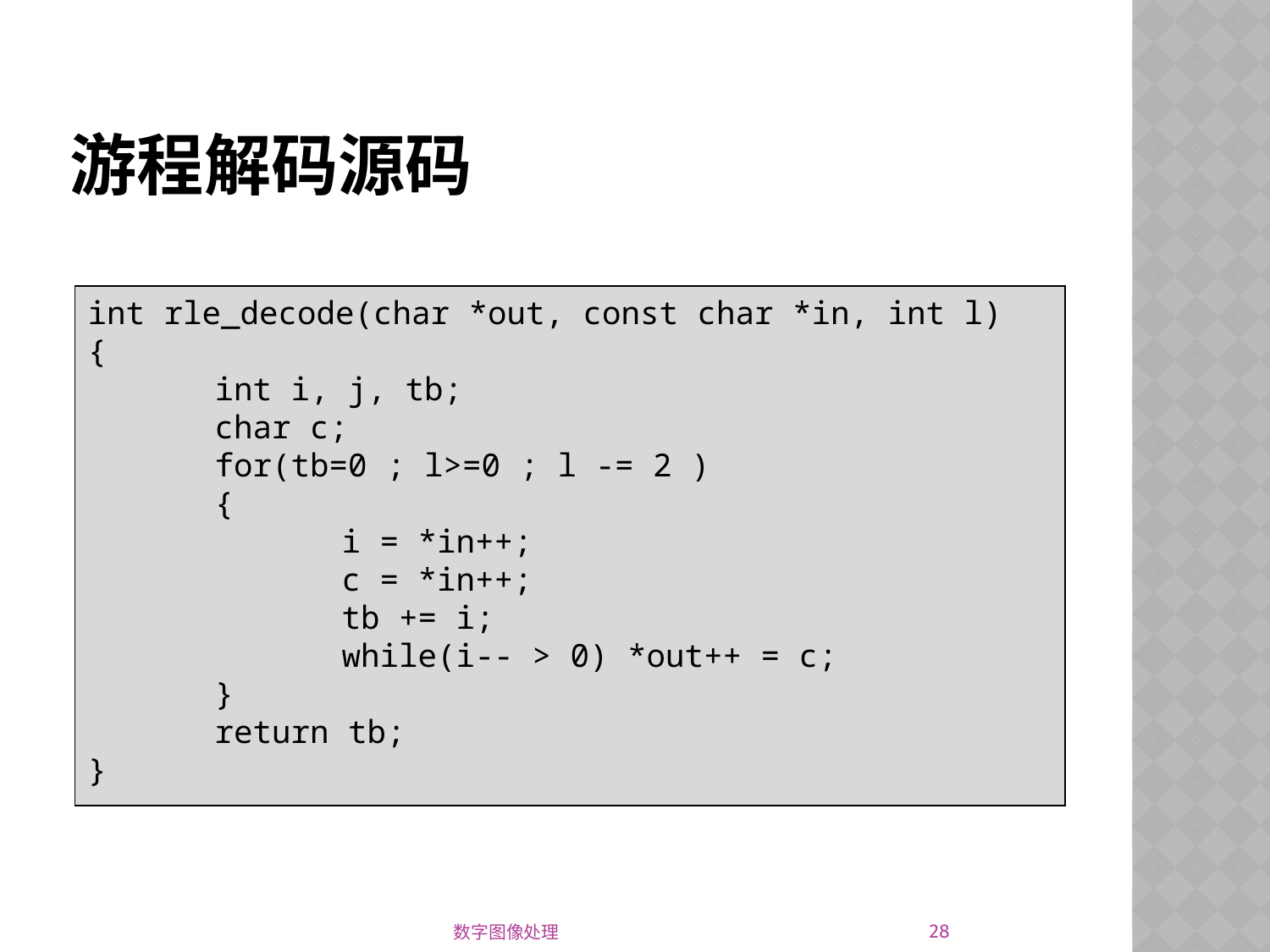

# 游程解码源码

int rle_decode(char *out, const char *in, int l)
{
	int i, j, tb;
	char c;
	for(tb=0 ; l>=0 ; l -= 2 )
	{
		i = *in++;
		c = *in++;
		tb += i;
		while(i-- > 0) *out++ = c;
	}
	return tb;
}
28
数字图像处理